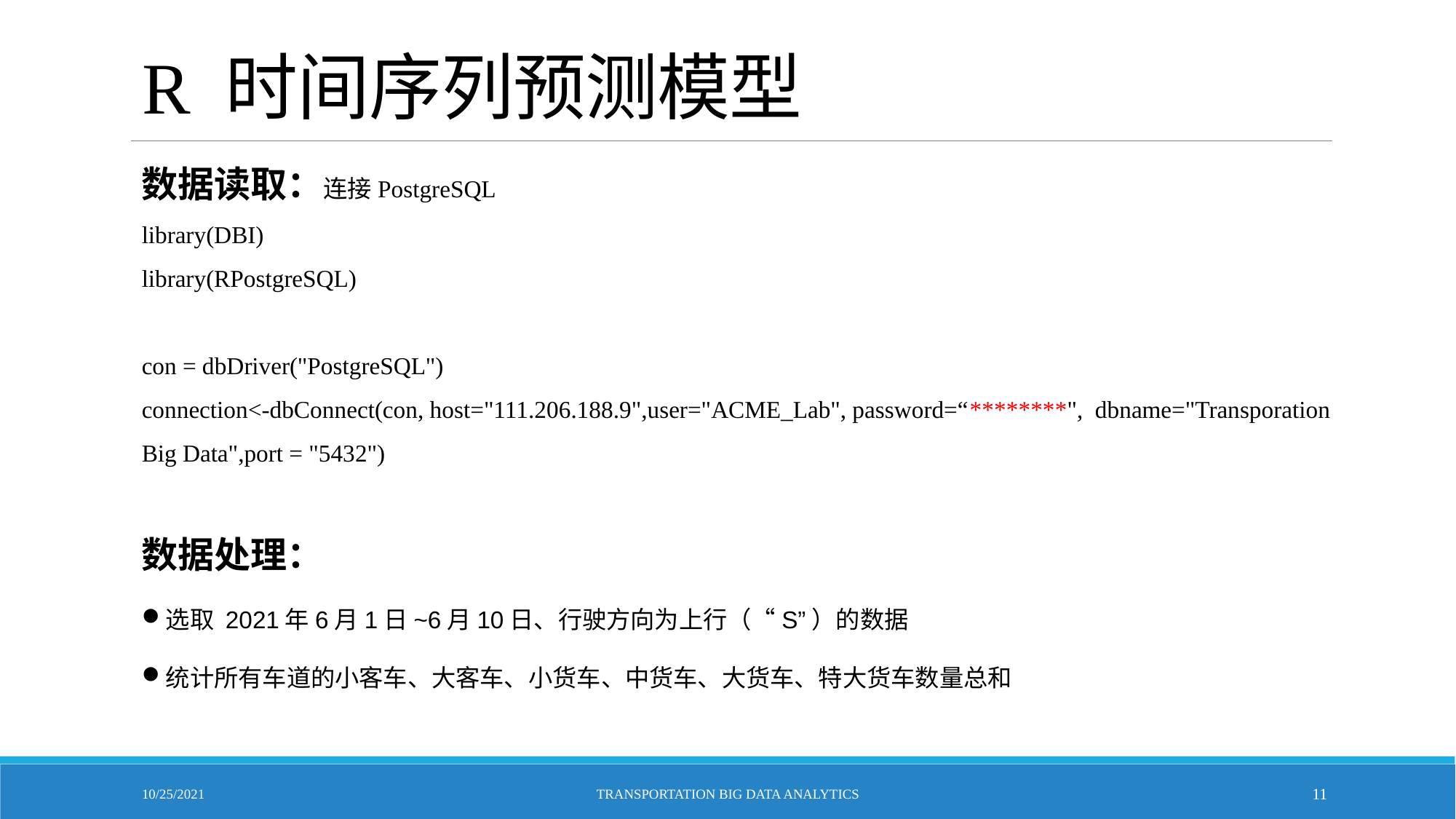

# R 时间序列预测模型
数据读取：连接PostgreSQL
library(DBI)
library(RPostgreSQL)

con = dbDriver("PostgreSQL")
connection<-dbConnect(con, host="111.206.188.9",user="ACME_Lab", password=“********",  dbname="Transporation Big Data",port = "5432")

数据处理：
选取 2021年6月1日~6月10日、行驶方向为上行（“S”）的数据
统计所有车道的小客车、大客车、小货车、中货车、大货车、特大货车数量总和
10/25/2021
Transportation Big Data Analytics
11